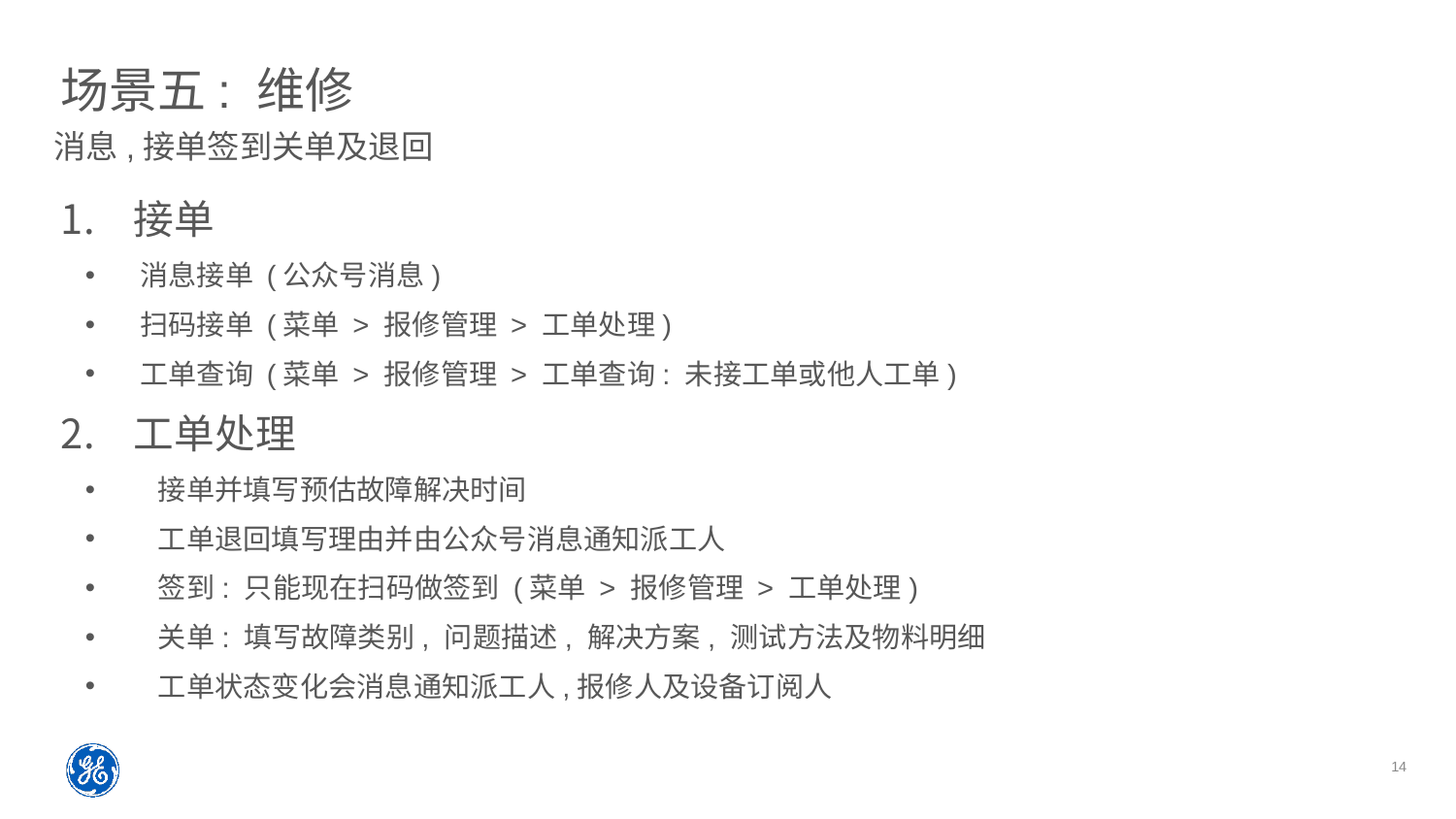

# 场景五: 维修
消息,接单签到关单及退回
接单
消息接单 (公众号消息)
扫码接单 (菜单 > 报修管理 > 工单处理)
工单查询 (菜单 > 报修管理 > 工单查询: 未接工单或他人工单)
工单处理
接单并填写预估故障解决时间
工单退回填写理由并由公众号消息通知派工人
签到: 只能现在扫码做签到 (菜单 > 报修管理 > 工单处理)
关单: 填写故障类别, 问题描述, 解决方案, 测试方法及物料明细
工单状态变化会消息通知派工人,报修人及设备订阅人

14